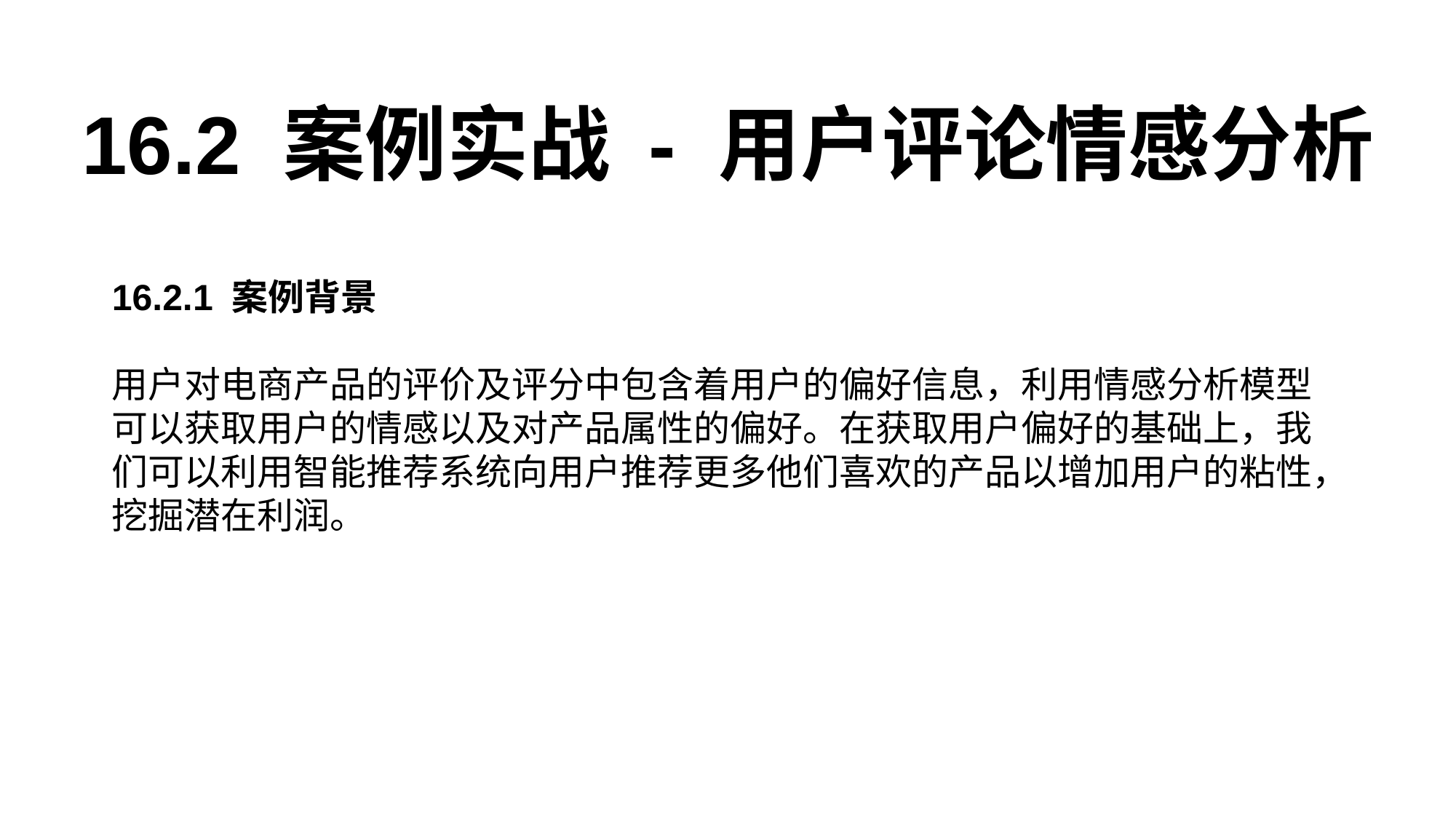

16.2 案例实战 - 用户评论情感分析
16.2.1 案例背景

用户对电商产品的评价及评分中包含着用户的偏好信息，利用情感分析模型可以获取用户的情感以及对产品属性的偏好。在获取用户偏好的基础上，我们可以利用智能推荐系统向用户推荐更多他们喜欢的产品以增加用户的粘性，挖掘潜在利润。